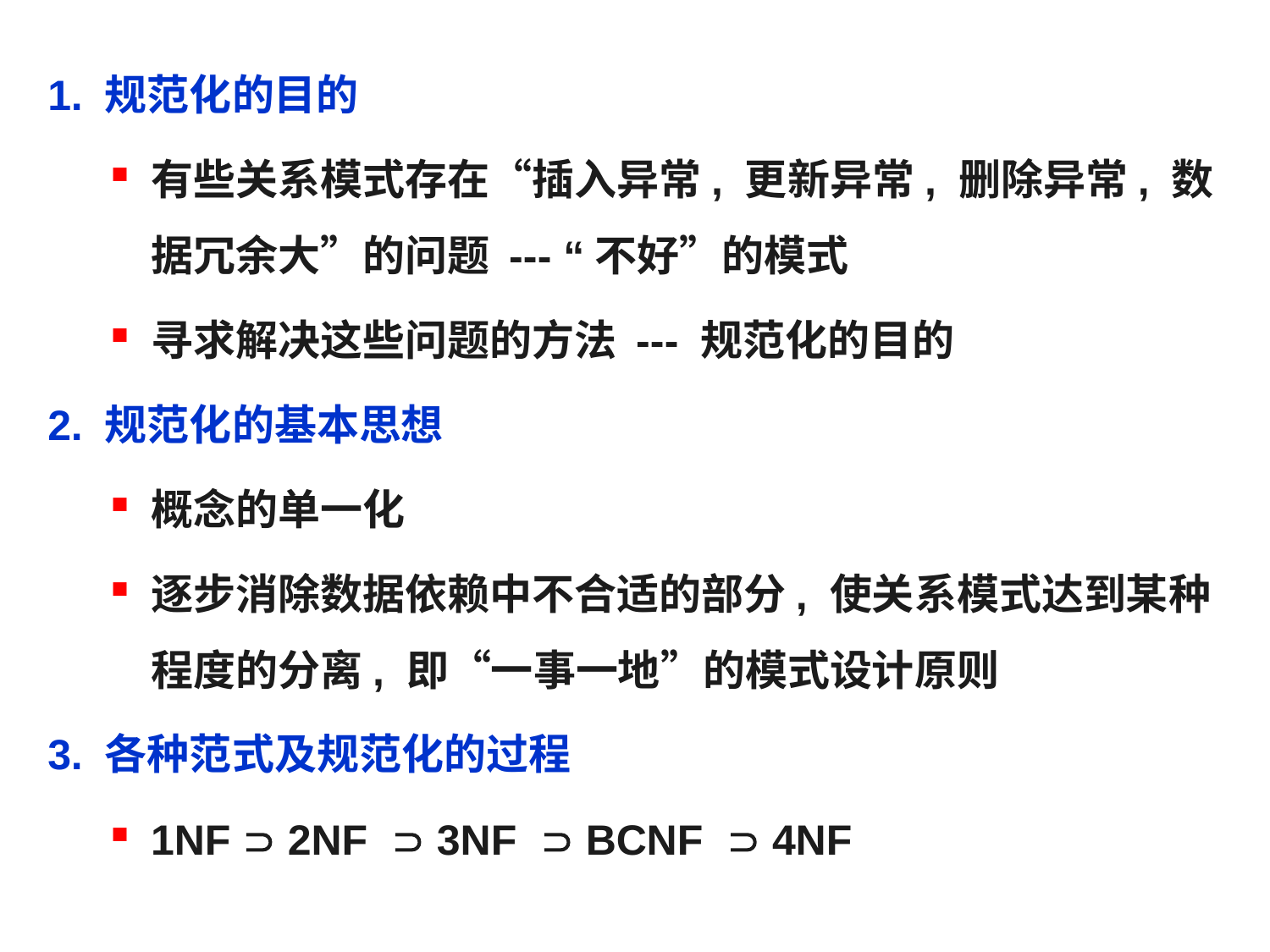

1. 规范化的目的
有些关系模式存在“插入异常, 更新异常, 删除异常, 数据冗余大”的问题 --- “不好”的模式
寻求解决这些问题的方法 --- 规范化的目的
2. 规范化的基本思想
概念的单一化
逐步消除数据依赖中不合适的部分, 使关系模式达到某种程度的分离, 即“一事一地”的模式设计原则
3. 各种范式及规范化的过程
1NF ⊃ 2NF  ⊃ 3NF  ⊃ BCNF  ⊃ 4NF